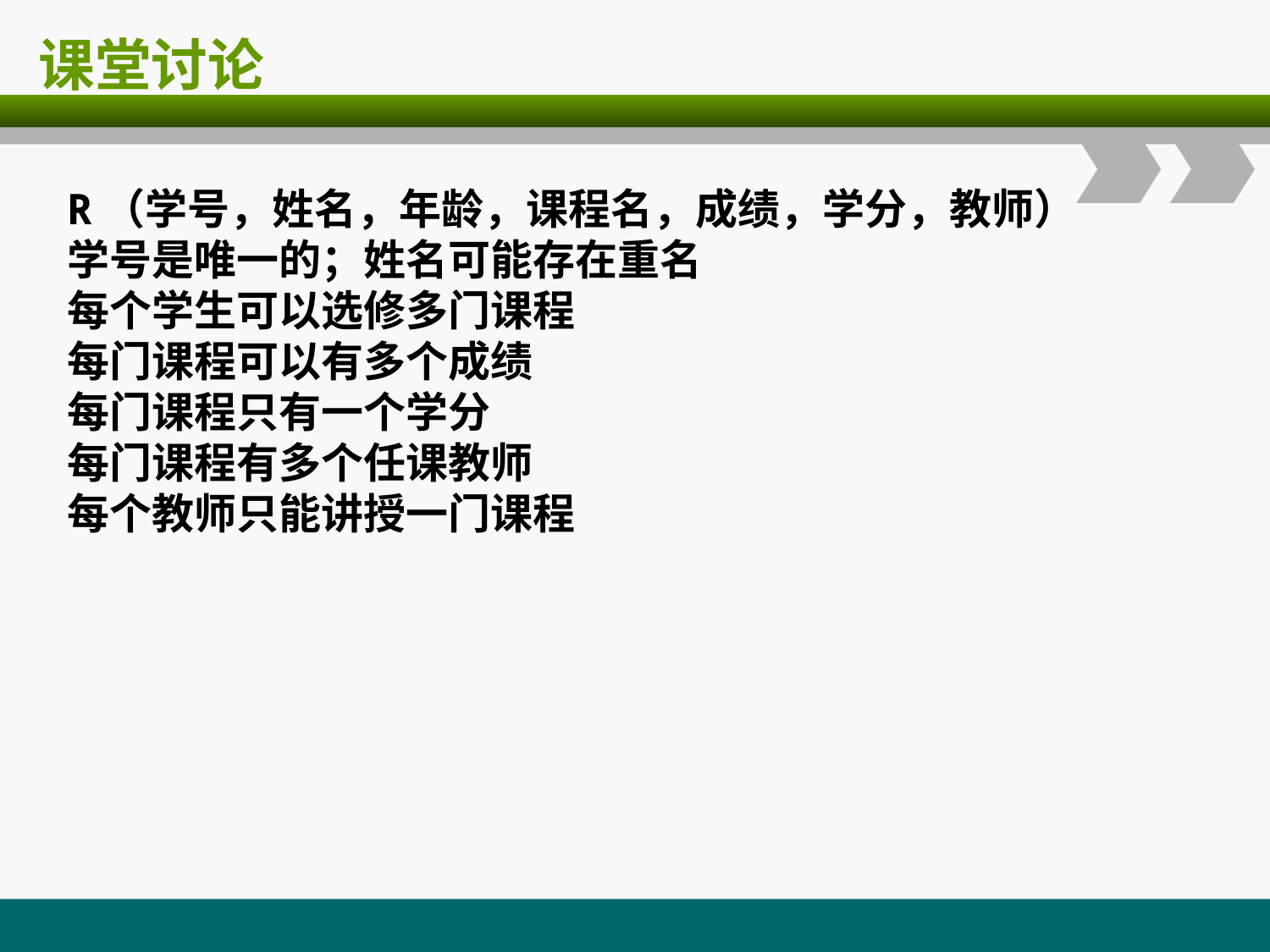

# 课堂讨论
R（学号，姓名，年龄，课程名，成绩，学分，教师）
学号是唯一的；姓名可能存在重名
每个学生可以选修多门课程
每门课程可以有多个成绩
每门课程只有一个学分
每门课程有多个任课教师
每个教师只能讲授一门课程